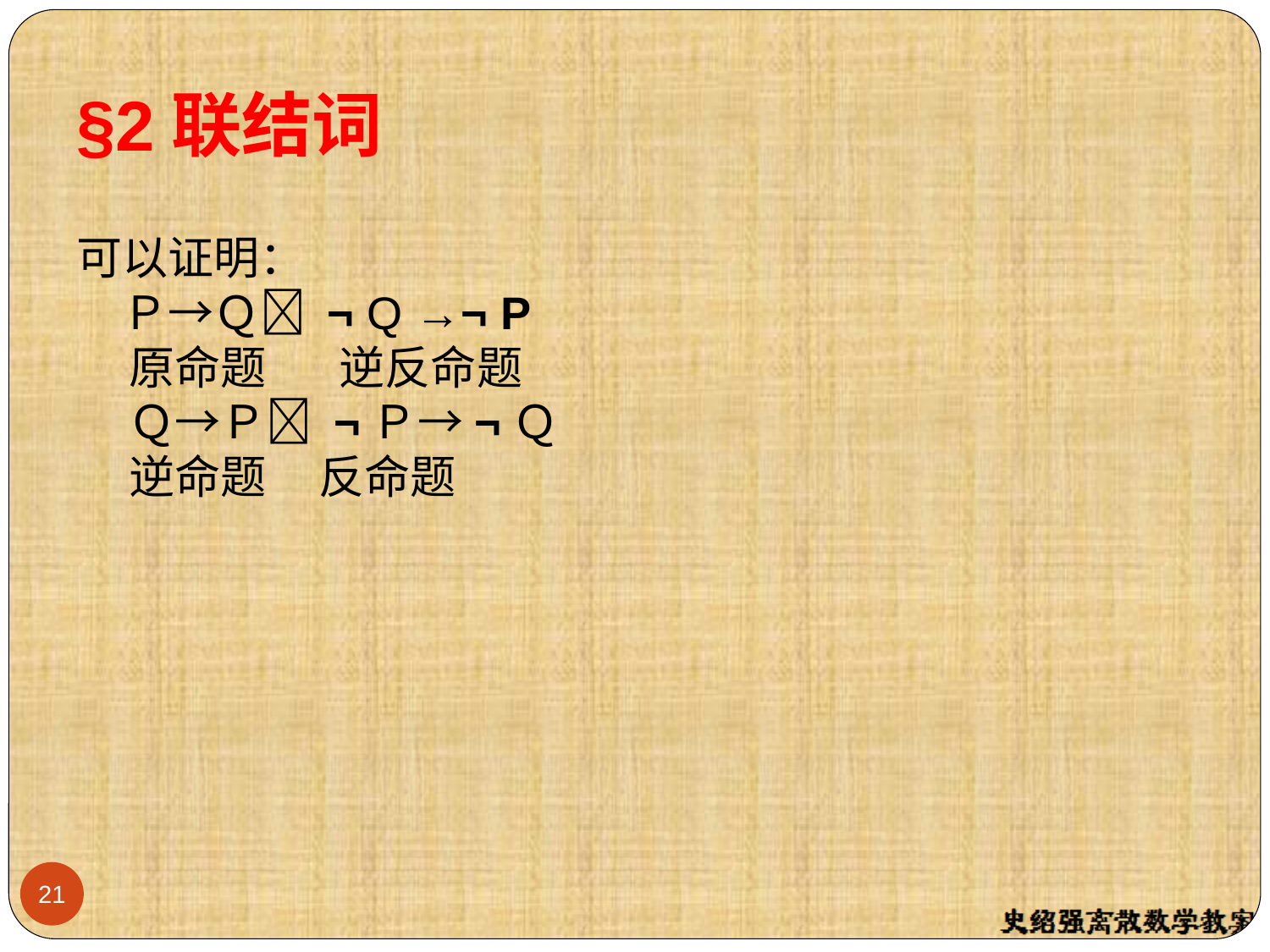

§2联结词
可以证明：
　Ｐ→Ｑ⇔ ¬ Q →¬ P
    原命题       逆反命题
    Ｑ→Ｐ⇔ ¬Ｐ→¬Ｑ
    逆命题     反命题

21